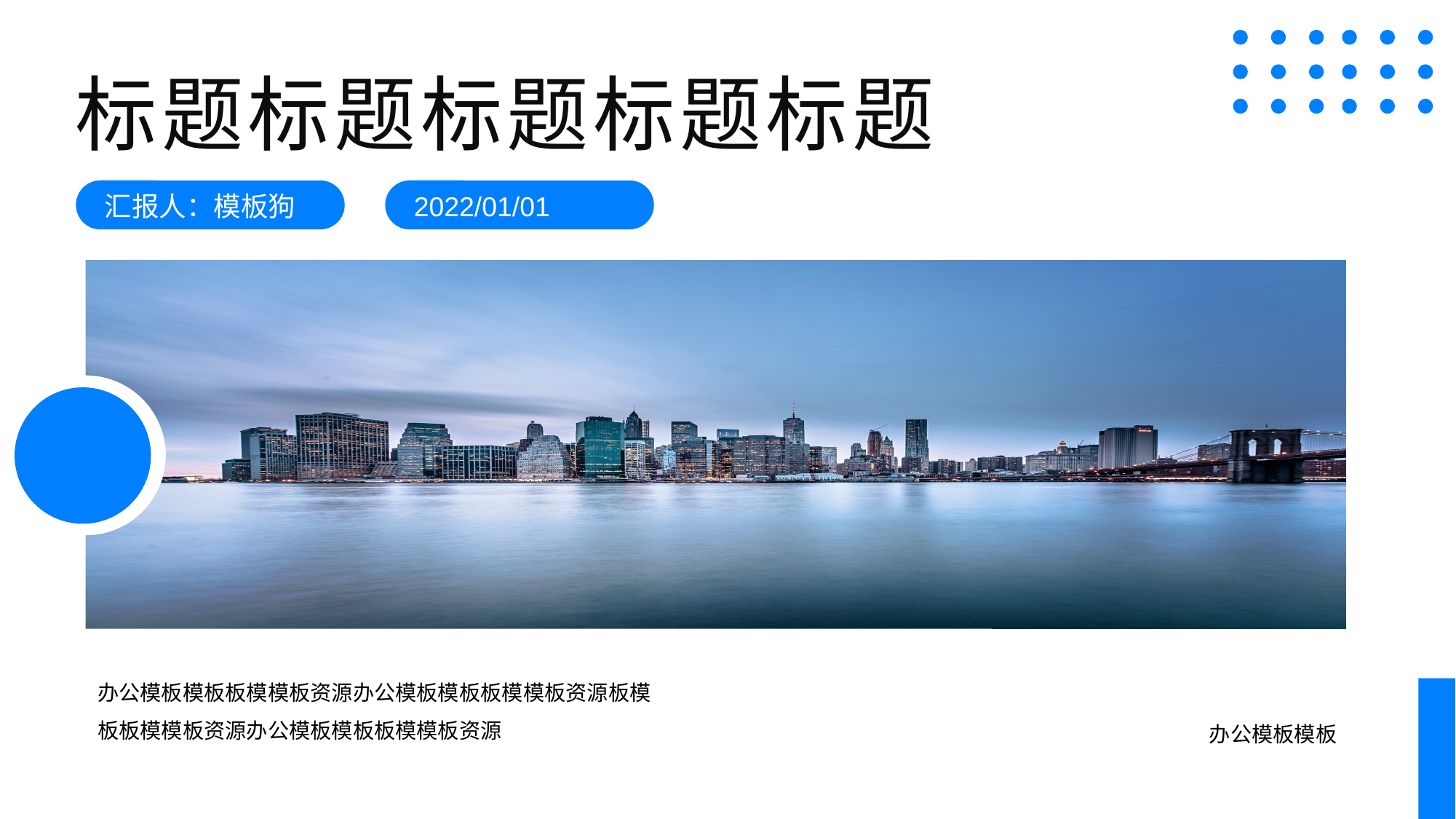

标题标题标题标题标题

汇报人：模板狗
2022/01/01

办公模板模板板模模板资源办公模板模板板模模板资源板模板板模模板资源办公模板模板板模模板资源

办公模板模板